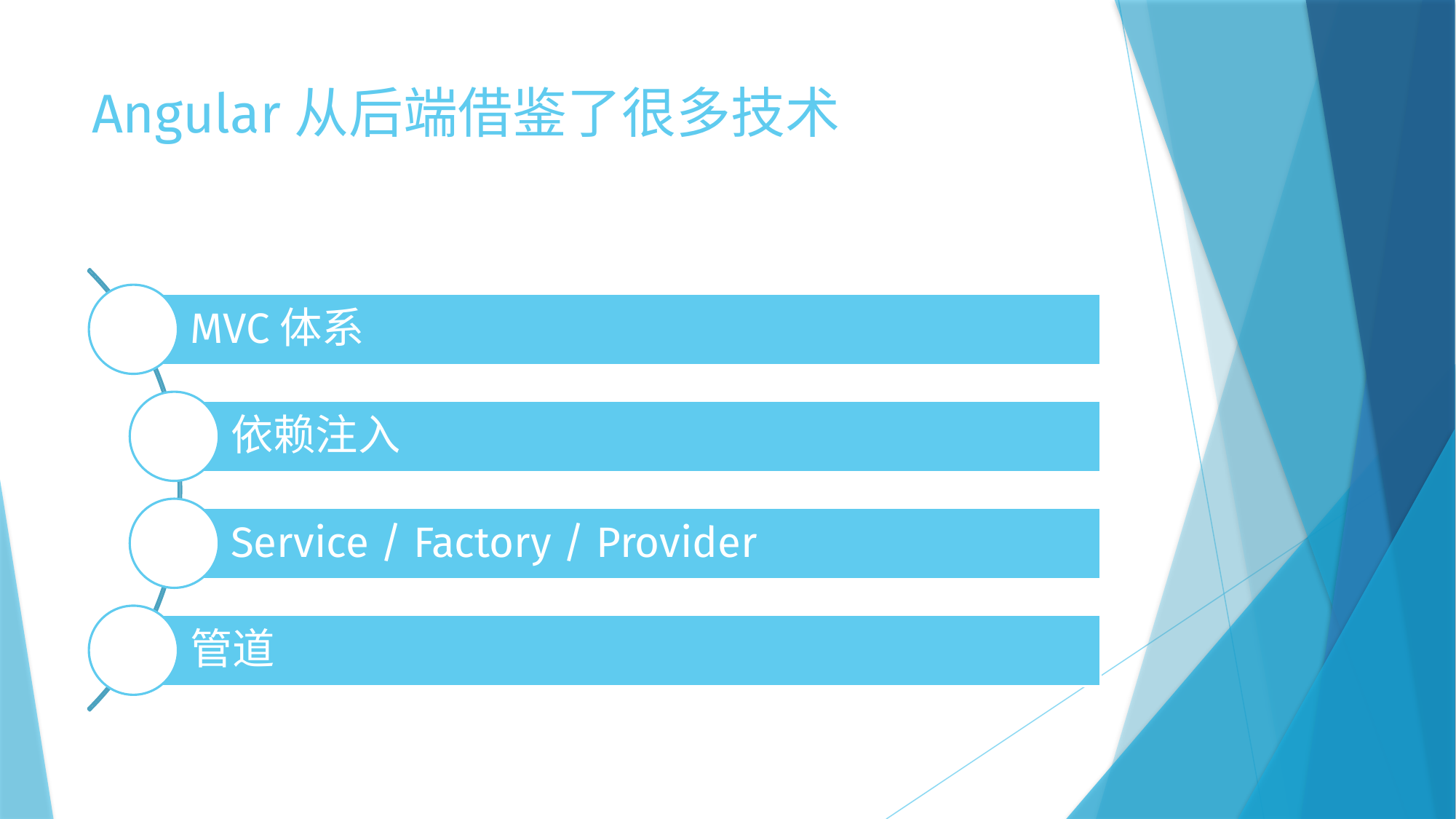

# Angular从后端借鉴了很多技术
MVC体系
依赖注入
Service / Factory / Provider
管道